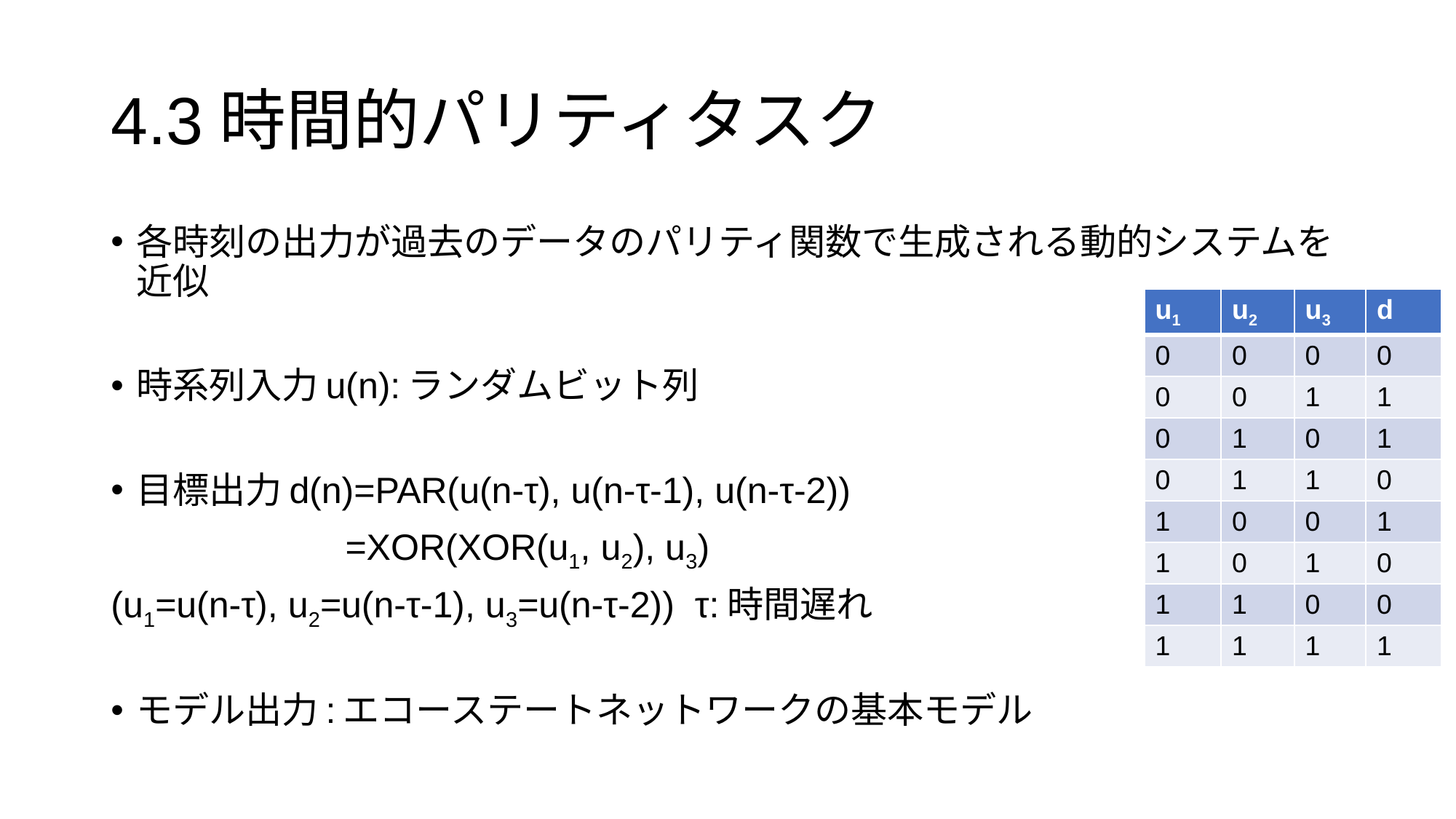

# 4.3時間的パリティタスク
各時刻の出力が過去のデータのパリティ関数で生成される動的システムを近似

時系列入力u(n):ランダムビット列

目標出力d(n)=PAR(u(n-τ), u(n-τ-1), u(n-τ-2))
                       =XOR(XOR(u1, u2), u3)
(u1=u(n-τ), u2=u(n-τ-1), u3=u(n-τ-2))  τ:時間遅れ

モデル出力:エコーステートネットワークの基本モデル
| u1 | u2 | u3 | d |
| --- | --- | --- | --- |
| 0 | 0 | 0 | 0 |
| 0 | 0 | 1 | 1 |
| 0 | 1 | 0 | 1 |
| 0 | 1 | 1 | 0 |
| 1 | 0 | 0 | 1 |
| 1 | 0 | 1 | 0 |
| 1 | 1 | 0 | 0 |
| 1 | 1 | 1 | 1 |